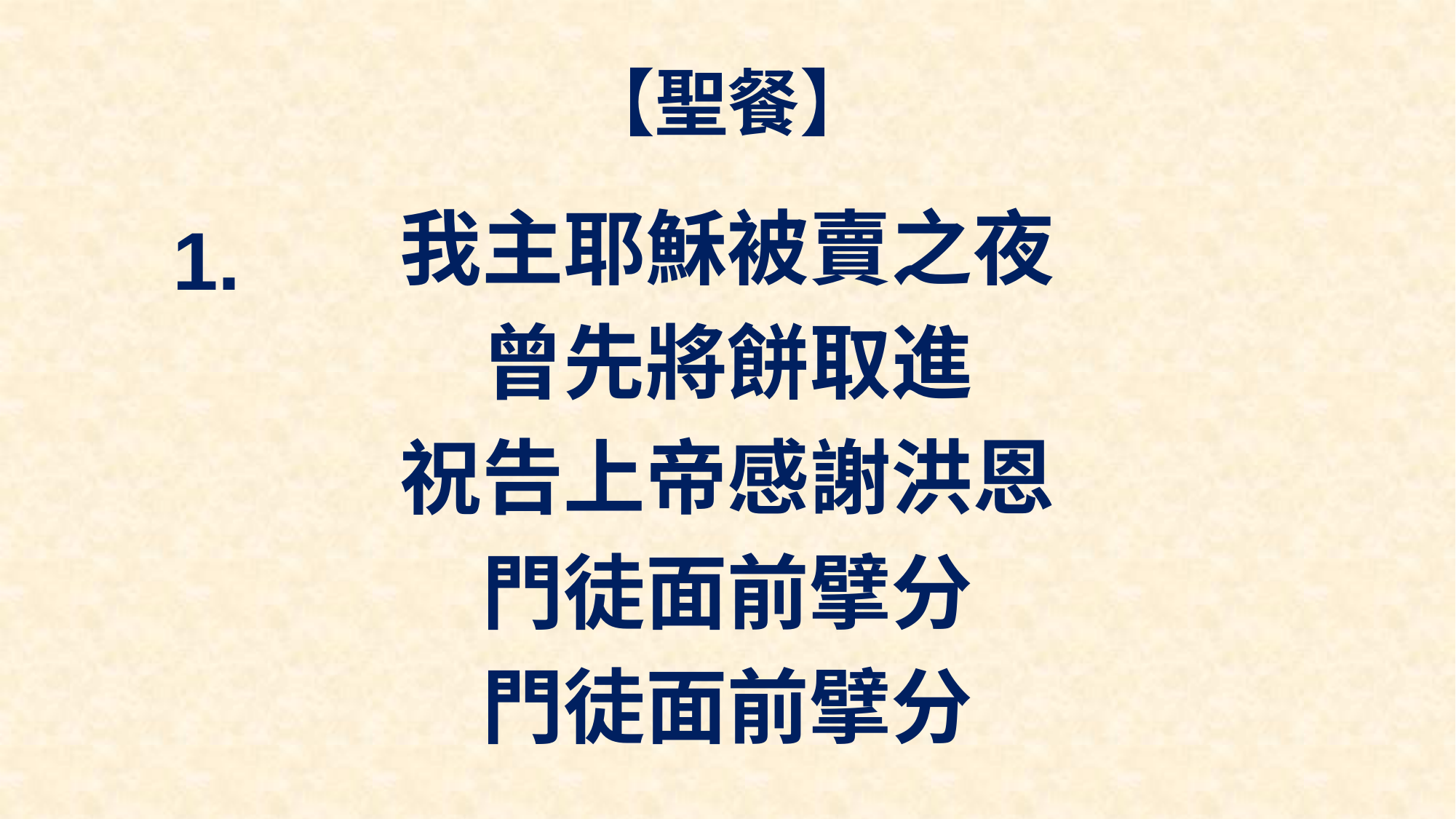

# 【聖餐】
我主耶穌被賣之夜
曾先將餅取進
祝告上帝感謝洪恩
門徒面前擘分
門徒面前擘分
1.